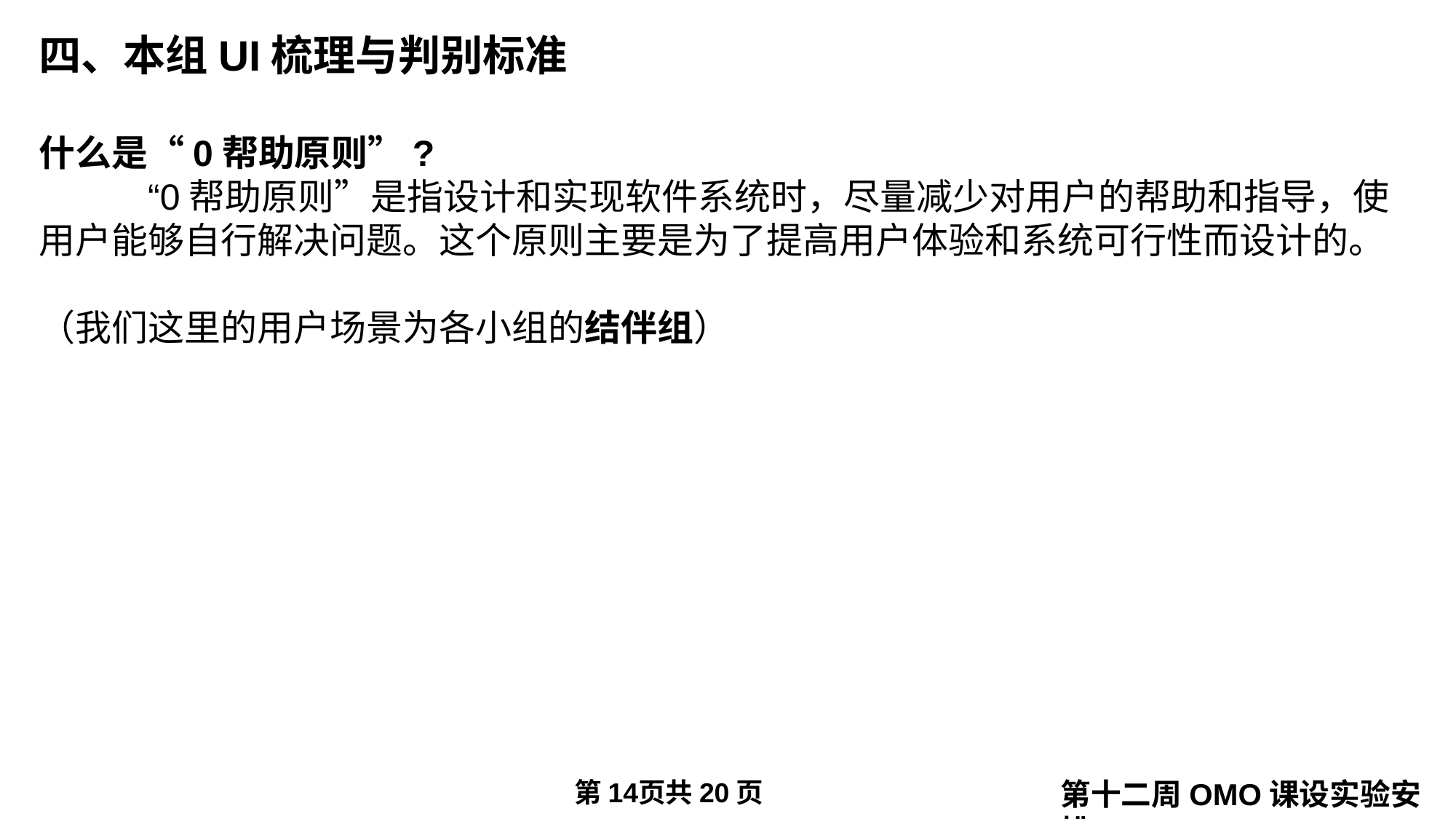

四、本组UI梳理与判别标准

什么是“0帮助原则”?
	“0帮助原则”是指设计和实现软件系统时，尽量减少对用户的帮助和指导，使用户能够自行解决问题。这个原则主要是为了提高用户体验和系统可行性而设计的。

（我们这里的用户场景为各小组的结伴组）

第14页共20页
第十二周OMO课设实验安排